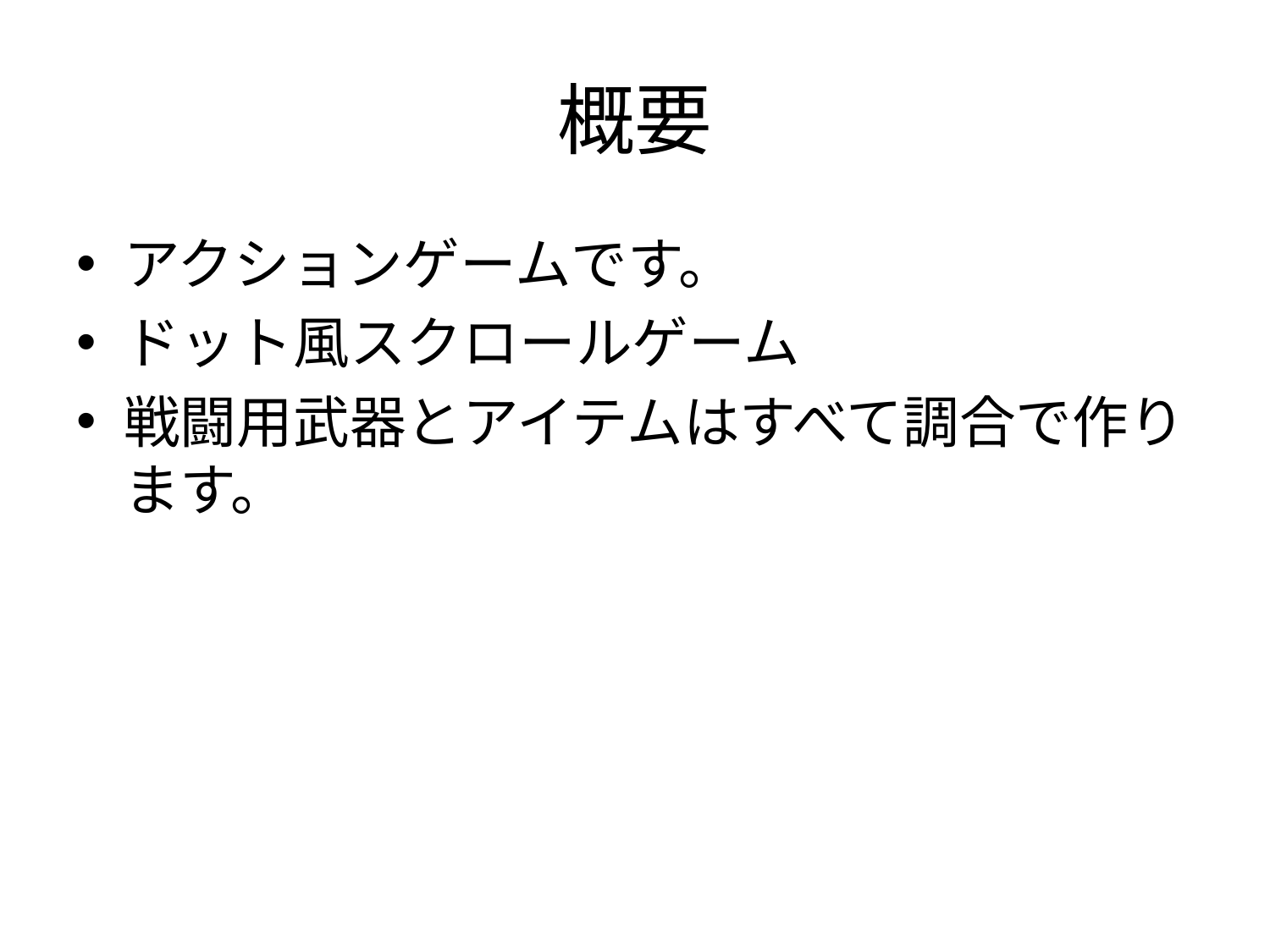

# 概要
アクションゲームです。
ドット風スクロールゲーム
戦闘用武器とアイテムはすべて調合で作ります。